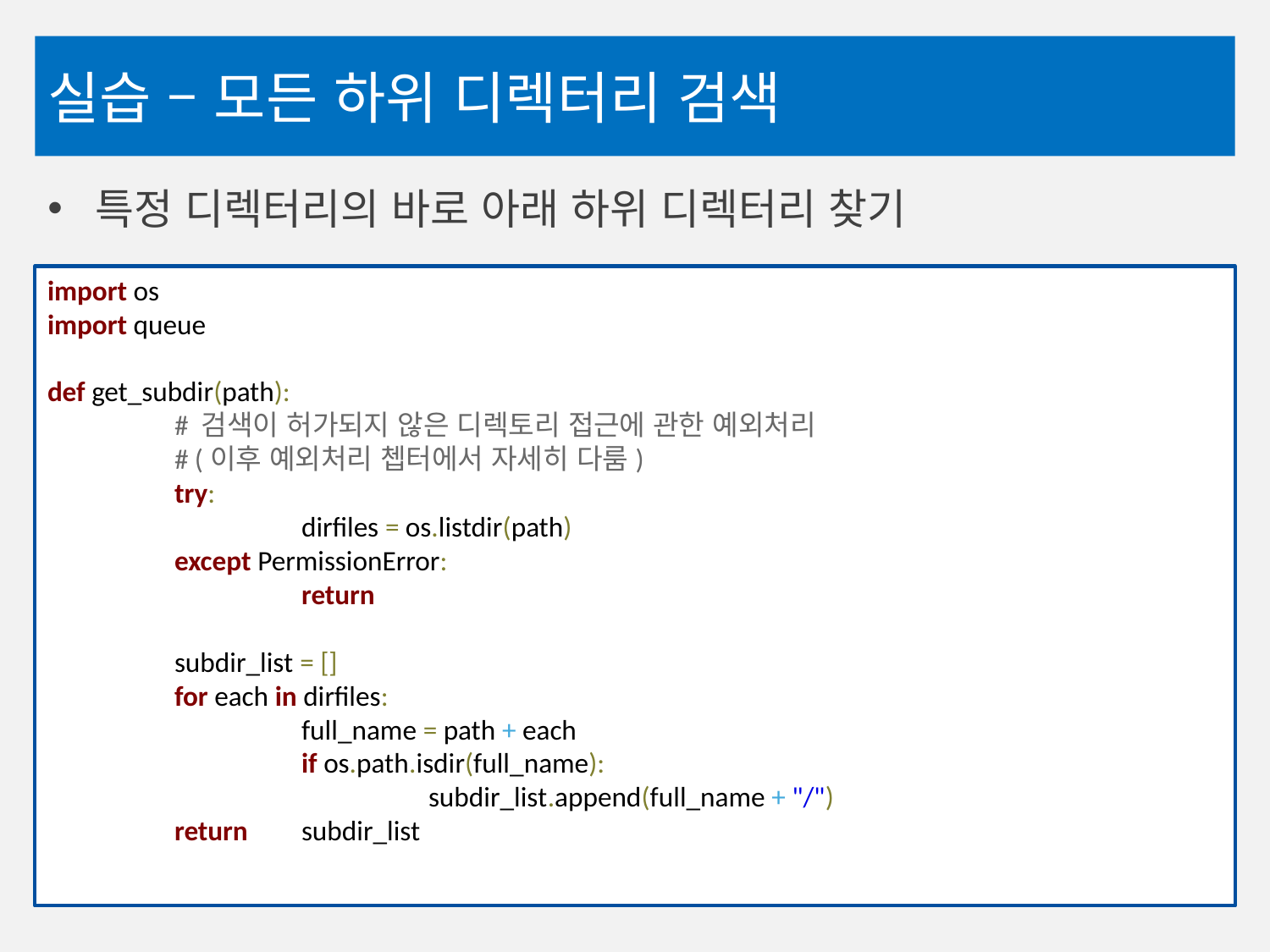

# 실습 – 모든 하위 디렉터리 검색
특정 디렉터리의 바로 아래 하위 디렉터리 찾기
import os
import queue

def get_subdir(path):
	# 검색이 허가되지 않은 디렉토리 접근에 관한 예외처리
	# (이후 예외처리 쳅터에서 자세히 다룸)
	try:
		dirfiles = os.listdir(path)
	except PermissionError:
		return

	subdir_list = []
	for each in dirfiles:
		full_name = path + each
		if os.path.isdir(full_name):
			subdir_list.append(full_name + "/")
	return	subdir_list